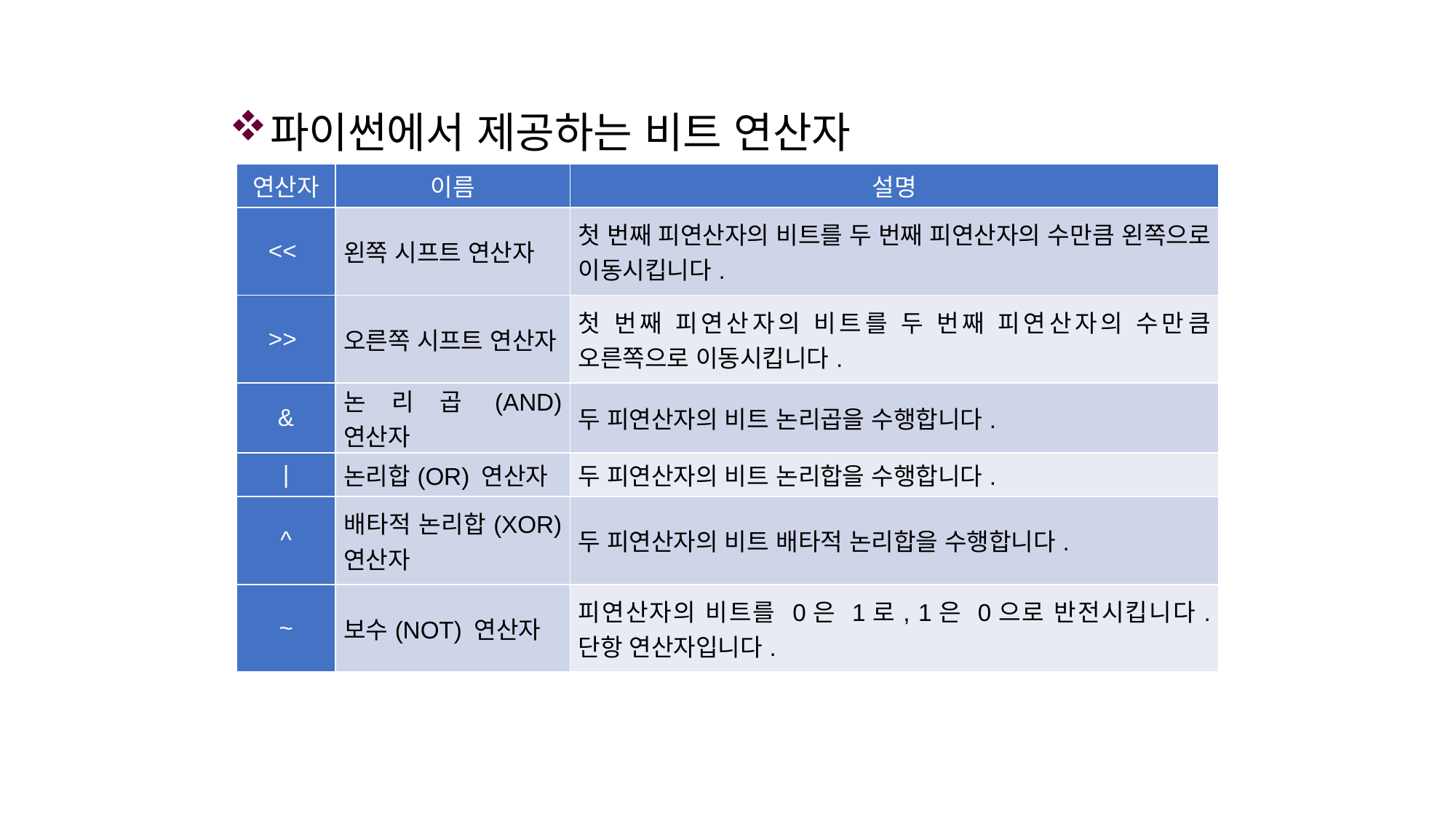

파이썬에서 제공하는 비트 연산자
| 연산자 | 이름 | 설명 |
| --- | --- | --- |
| << | 왼쪽 시프트 연산자 | 첫 번째 피연산자의 비트를 두 번째 피연산자의 수만큼 왼쪽으로 이동시킵니다. |
| >> | 오른쪽 시프트 연산자 | 첫 번째 피연산자의 비트를 두 번째 피연산자의 수만큼 오른쪽으로 이동시킵니다. |
| & | 논리곱(AND) 연산자 | 두 피연산자의 비트 논리곱을 수행합니다. |
| | | 논리합(OR) 연산자 | 두 피연산자의 비트 논리합을 수행합니다. |
| ^ | 배타적 논리합(XOR) 연산자 | 두 피연산자의 비트 배타적 논리합을 수행합니다. |
| ~ | 보수(NOT) 연산자 | 피연산자의 비트를 0은 1로, 1은 0으로 반전시킵니다. 단항 연산자입니다. |